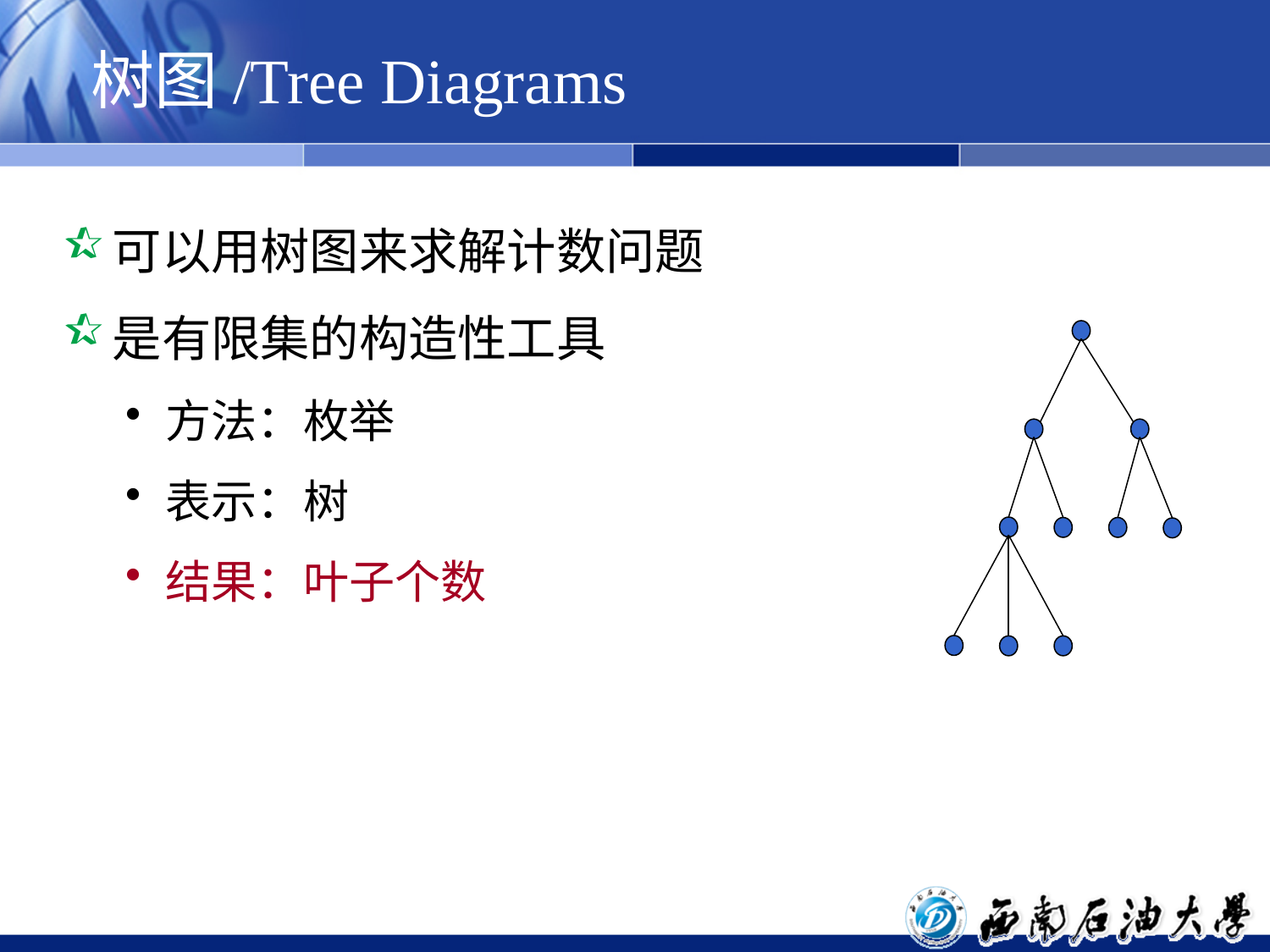

# 树图/Tree Diagrams
可以用树图来求解计数问题
是有限集的构造性工具
方法：枚举
表示：树
结果：叶子个数